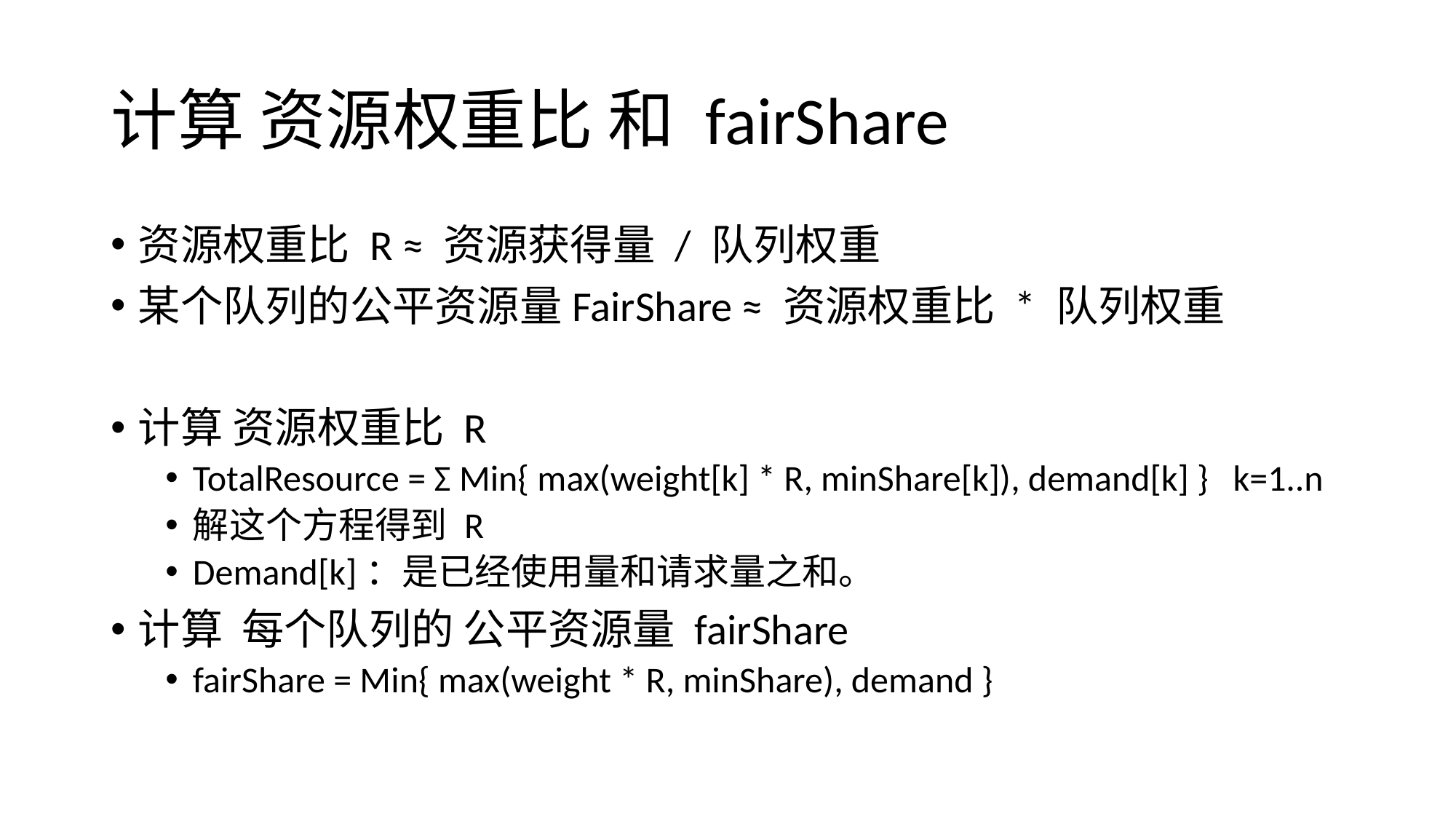

# 计算 资源权重比 和 fairShare
资源权重比 R ≈ 资源获得量 / 队列权重
某个队列的公平资源量FairShare ≈ 资源权重比 * 队列权重

计算 资源权重比 R
TotalResource = Σ Min{ max(weight[k] * R, minShare[k]), demand[k] }   k=1..n
解这个方程得到 R
Demand[k]：是已经使用量和请求量之和。
计算  每个队列的 公平资源量 fairShare
fairShare = Min{ max(weight * R, minShare), demand }